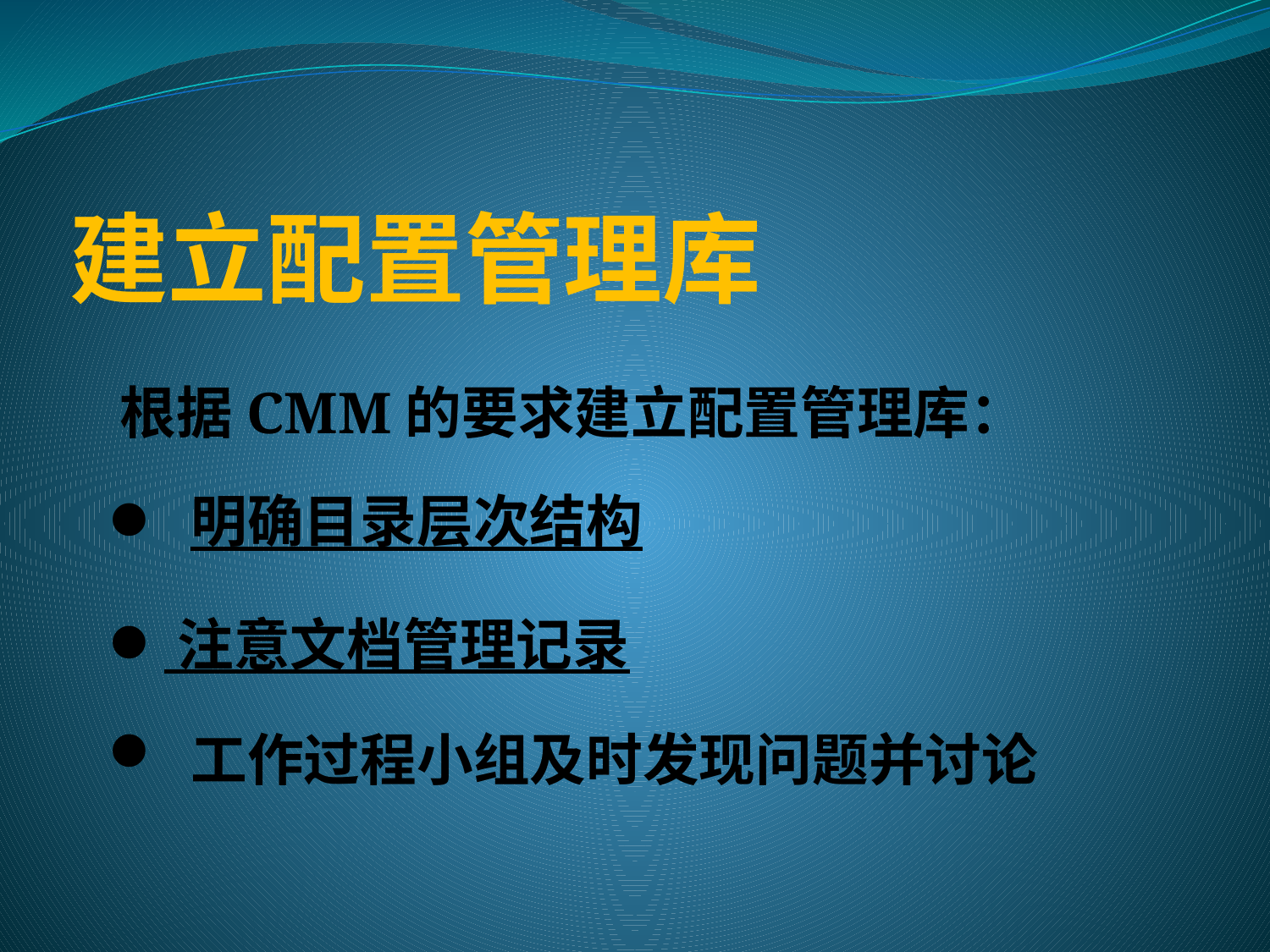

# 建立配置管理库
根据CMM的要求建立配置管理库：
 明确目录层次结构
 注意文档管理记录
 工作过程小组及时发现问题并讨论